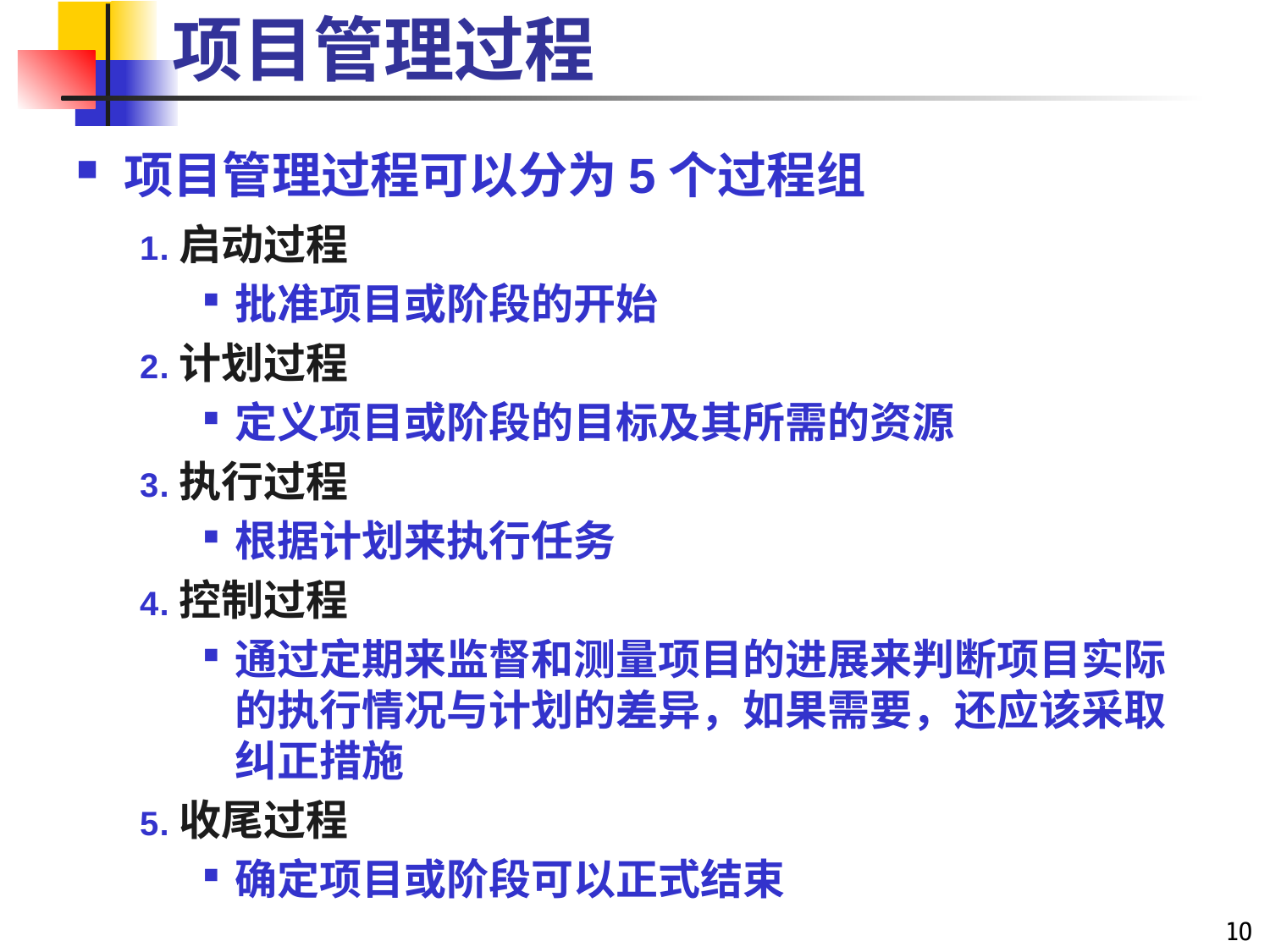

# 项目管理过程
项目管理过程可以分为5个过程组
启动过程
批准项目或阶段的开始
计划过程
定义项目或阶段的目标及其所需的资源
执行过程
根据计划来执行任务
控制过程
通过定期来监督和测量项目的进展来判断项目实际的执行情况与计划的差异，如果需要，还应该采取纠正措施
收尾过程
确定项目或阶段可以正式结束
10